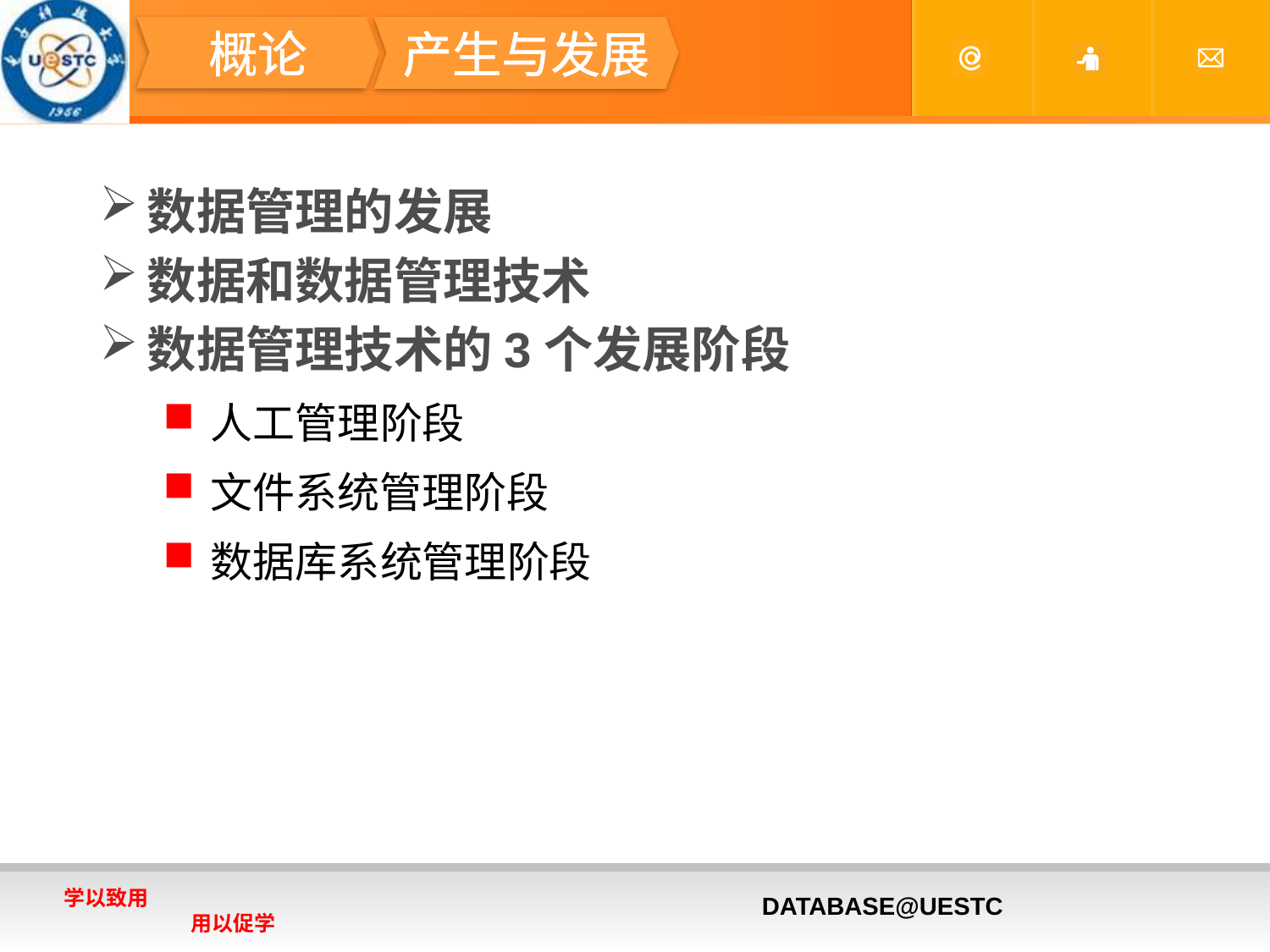

#
概论
产生与发展
数据管理的发展
数据和数据管理技术
数据管理技术的3个发展阶段
人工管理阶段
文件系统管理阶段
数据库系统管理阶段